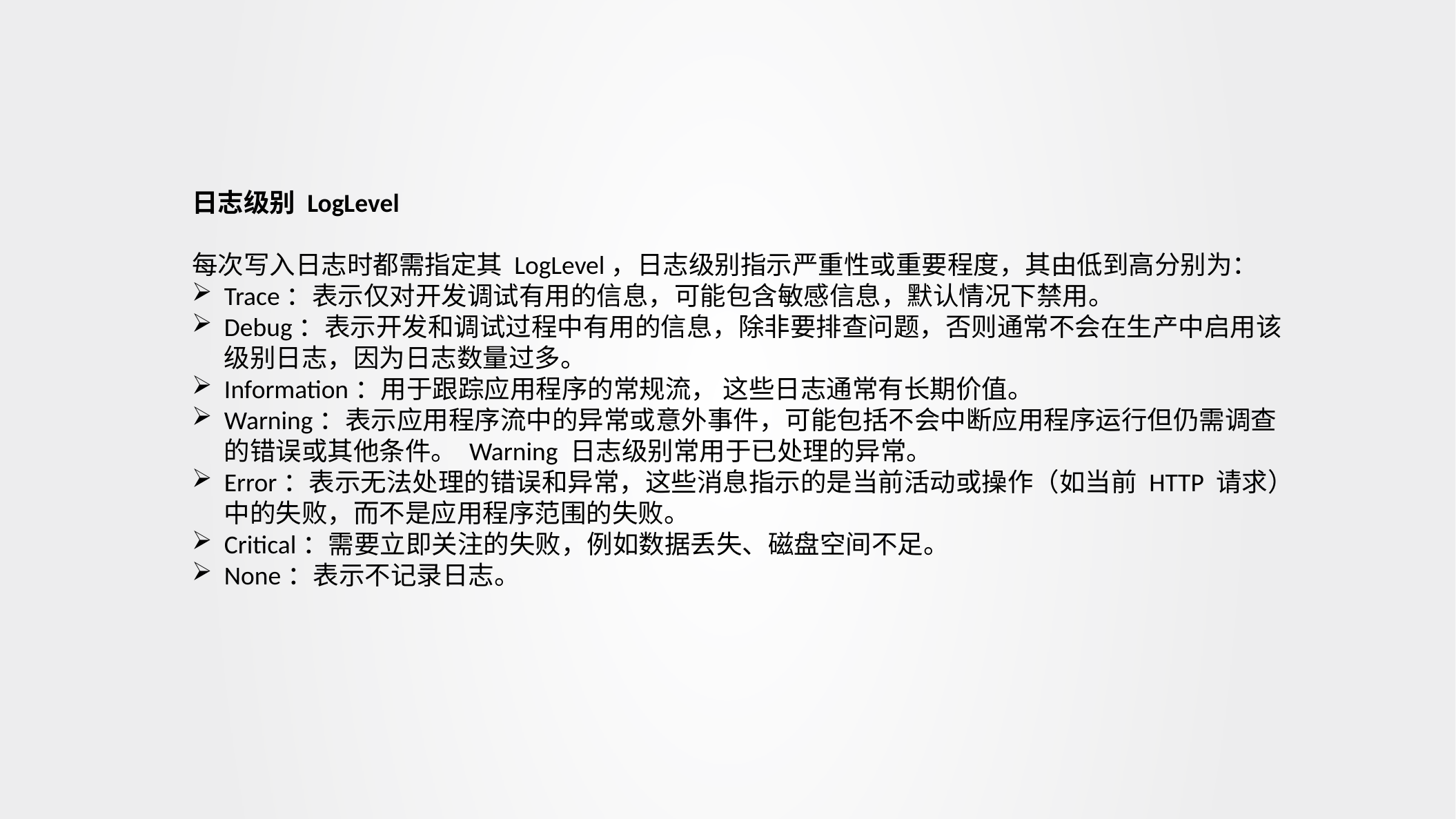

日志级别 LogLevel

每次写入日志时都需指定其 LogLevel，日志级别指示严重性或重要程度，其由低到高分别为：
Trace：表示仅对开发调试有用的信息，可能包含敏感信息，默认情况下禁用。
Debug：表示开发和调试过程中有用的信息，除非要排查问题，否则通常不会在生产中启用该级别日志，因为日志数量过多。
Information：用于跟踪应用程序的常规流， 这些日志通常有长期价值。
Warning：表示应用程序流中的异常或意外事件，可能包括不会中断应用程序运行但仍需调查的错误或其他条件。 Warning 日志级别常用于已处理的异常。
Error：表示无法处理的错误和异常，这些消息指示的是当前活动或操作（如当前 HTTP 请求）中的失败，而不是应用程序范围的失败。
Critical：需要立即关注的失败，例如数据丢失、磁盘空间不足。
None：表示不记录日志。